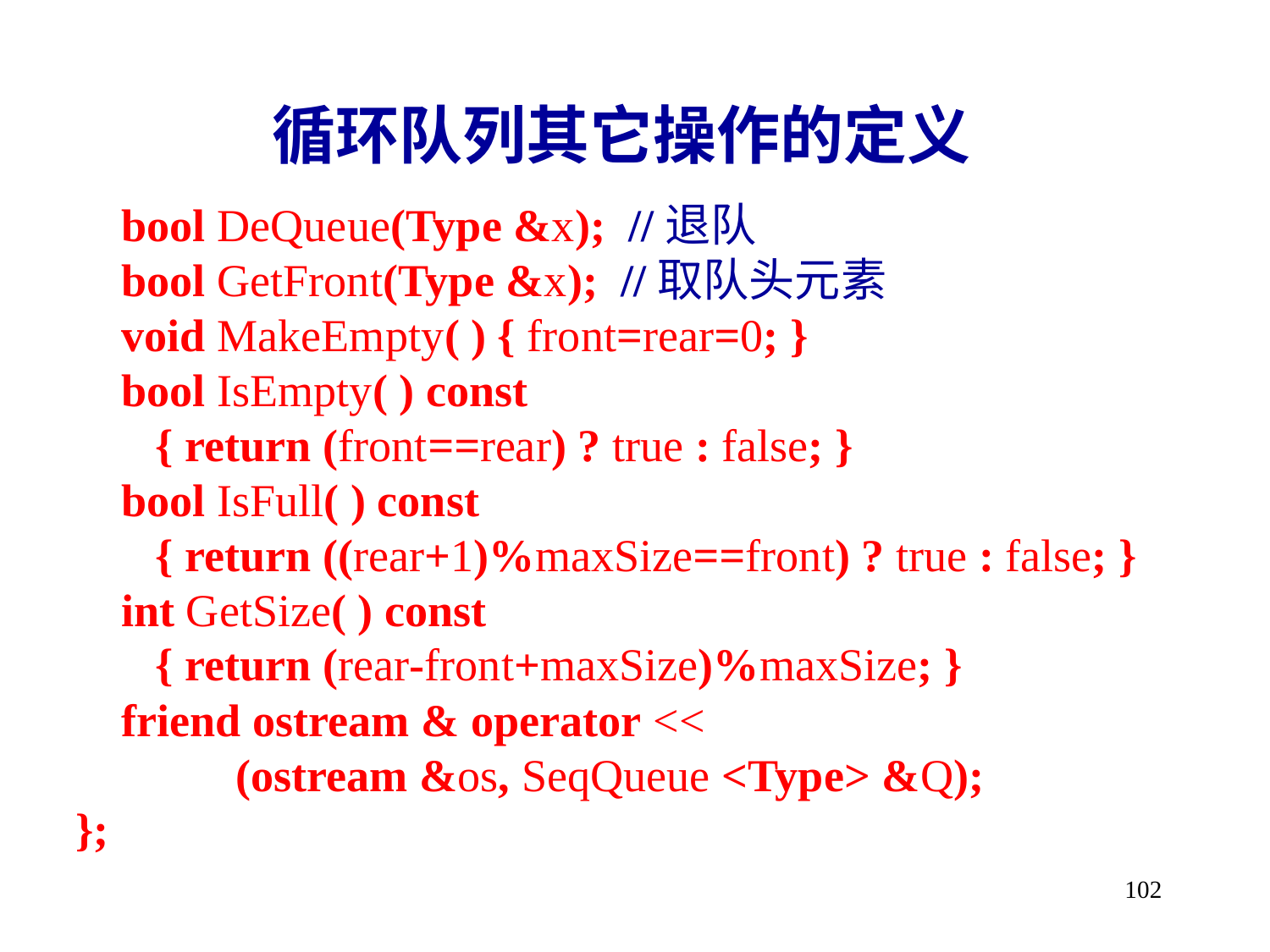

循环队列其它操作的定义
    bool DeQueue(Type &x);  //退队
    bool GetFront(Type &x);  //取队头元素
    void MakeEmpty( ) { front=rear=0; }
    bool IsEmpty( ) const
       { return (front==rear) ? true : false; }
    bool IsFull( ) const
       { return ((rear+1)%maxSize==front) ? true : false; }
    int GetSize( ) const
       { return (rear-front+maxSize)%maxSize; }
    friend ostream & operator <<
              (ostream &os, SeqQueue <Type> &Q);
};
102